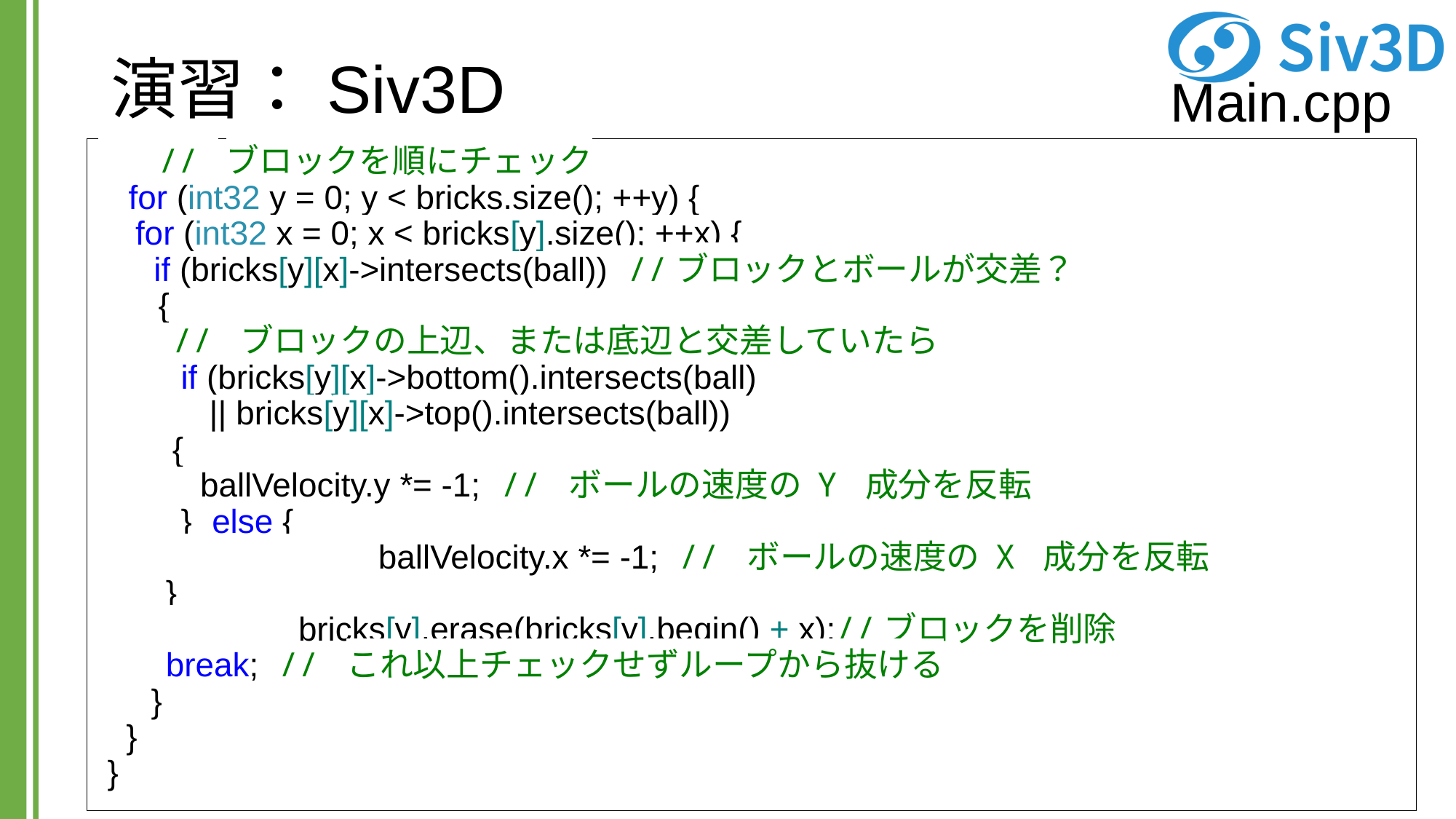

# 演習：Siv3D
Main.cpp
   // ブロックを順にチェック
   for (int32 y = 0; y < bricks.size(); ++y) {
    for (int32 x = 0; x < bricks[y].size(); ++x) {
      if (bricks[y][x]->intersects(ball)) //ブロックとボールが交差？
       {
        // ブロックの上辺、または底辺と交差していたら
          if (bricks[y][x]->bottom().intersects(ball)
            || bricks[y][x]->top().intersects(ball))
        {
           ballVelocity.y *= -1; // ボールの速度の Y 成分を反転
          } else {
              ballVelocity.x *= -1; // ボールの速度の X 成分を反転
        }
          bricks[y].erase(bricks[y].begin() + x);//ブロックを削除
        break; // これ以上チェックせずループから抜ける
      }
   }
 }